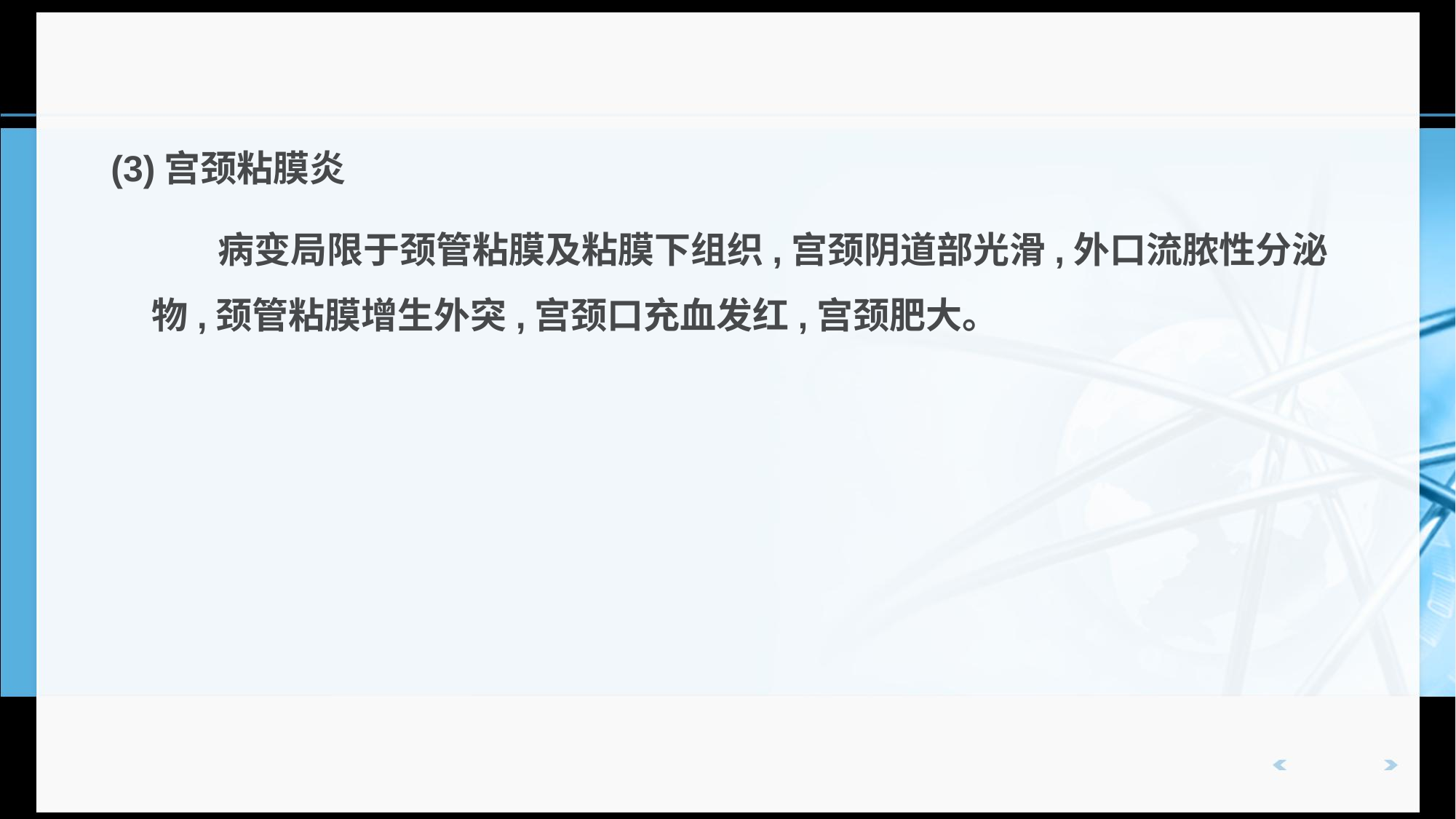

(3)宫颈粘膜炎
            病变局限于颈管粘膜及粘膜下组织,宫颈阴道部光滑,外口流脓性分泌物,颈管粘膜增生外突,宫颈口充血发红,宫颈肥大。